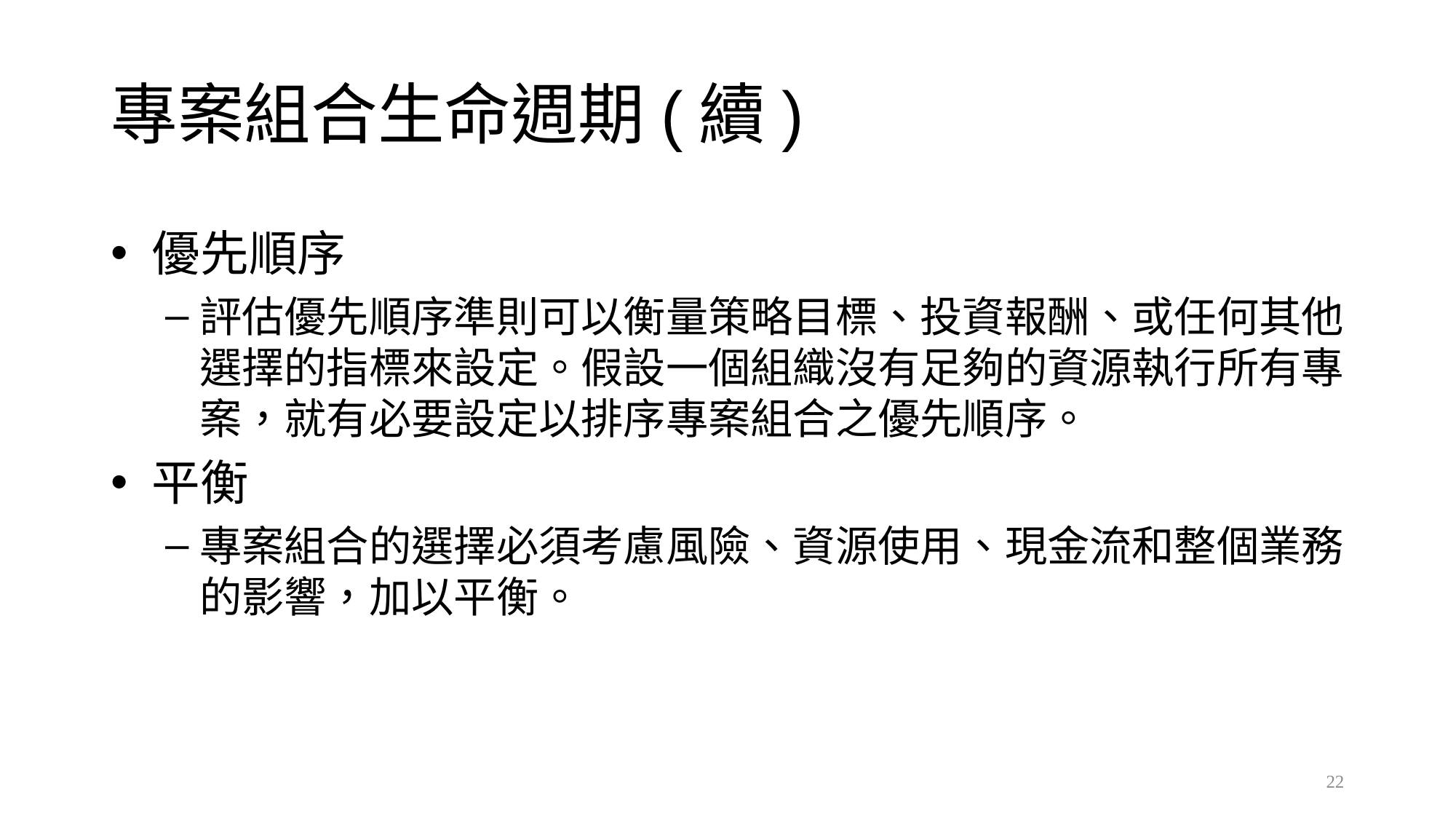

# 專案組合生命週期(續)
優先順序
評估優先順序準則可以衡量策略目標、投資報酬、或任何其他選擇的指標來設定。假設一個組織沒有足夠的資源執行所有專案，就有必要設定以排序專案組合之優先順序。
平衡
專案組合的選擇必須考慮風險、資源使用、現金流和整個業務的影響，加以平衡。
22